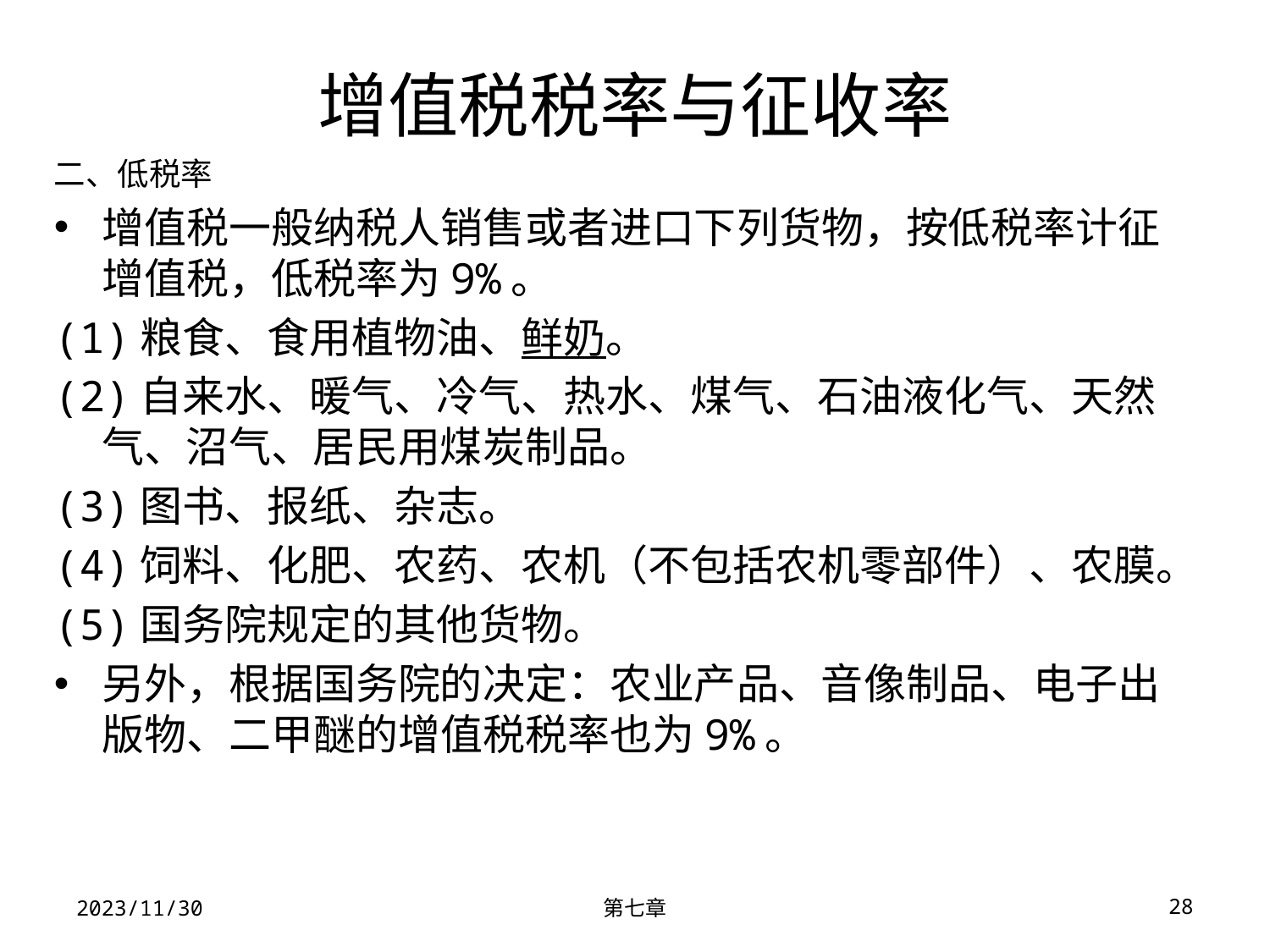

# 增值税税率与征收率
二、低税率
增值税一般纳税人销售或者进口下列货物，按低税率计征增值税，低税率为9%。
(1)粮食、食用植物油、鲜奶。
(2)自来水、暖气、冷气、热水、煤气、石油液化气、天然气、沼气、居民用煤炭制品。
(3)图书、报纸、杂志。
(4)饲料、化肥、农药、农机（不包括农机零部件）、农膜。
(5)国务院规定的其他货物。
另外，根据国务院的决定：农业产品、音像制品、电子出版物、二甲醚的增值税税率也为9%。
2023/11/30
第七章
28